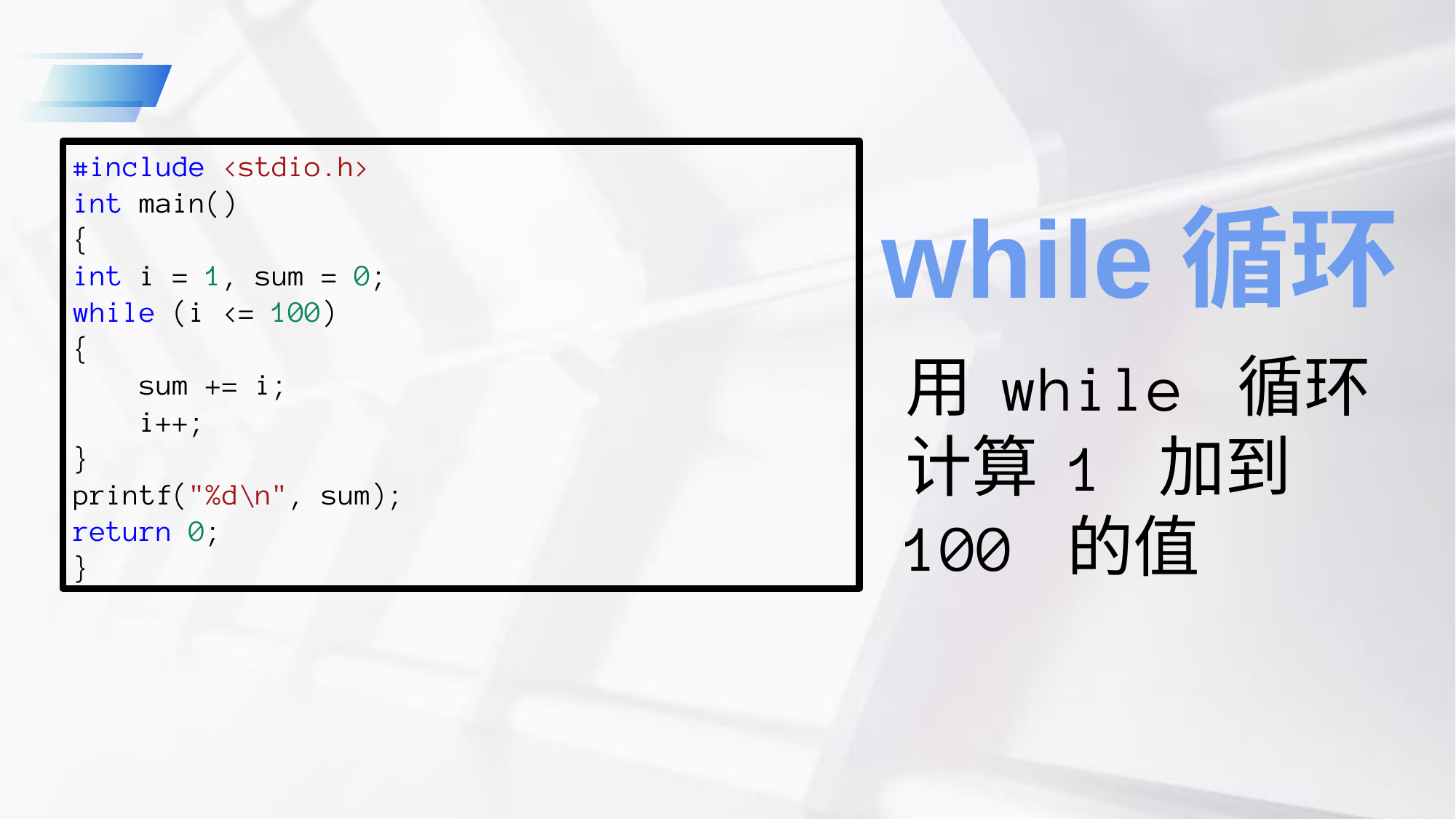

#include <stdio.h>
int main()
{
int i = 1, sum = 0;
while (i <= 100)
{
    sum += i;
    i++;
}
printf("%d\n", sum);
return 0;
}
while循环
用 while 循环计算 1 加到 100 的值